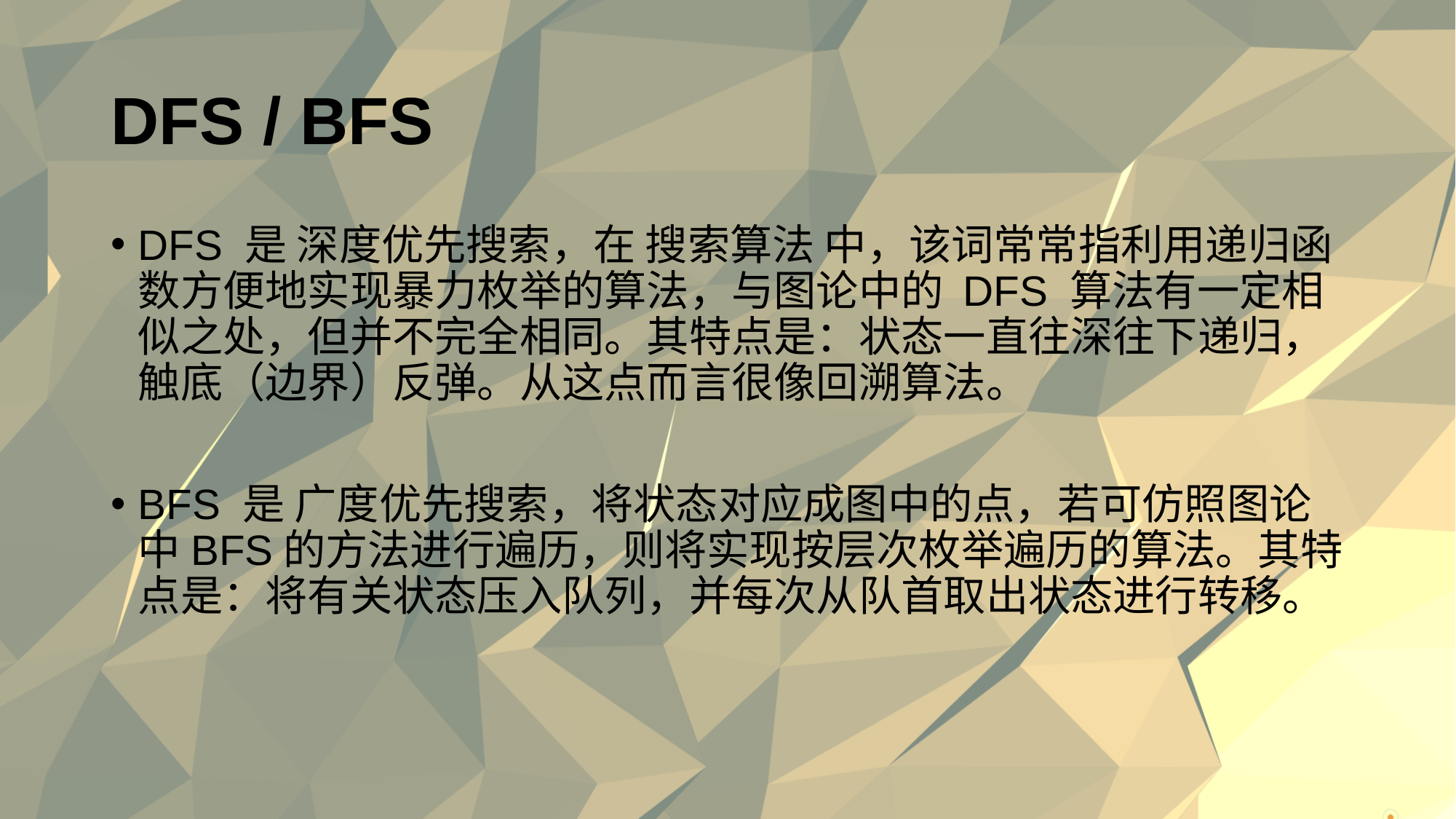

# DFS / BFS
DFS 是 深度优先搜索，在 搜索算法 中，该词常常指利用递归函数方便地实现暴力枚举的算法，与图论中的 DFS 算法有一定相似之处，但并不完全相同。其特点是：状态一直往深往下递归，触底（边界）反弹。从这点而言很像回溯算法。

BFS 是 广度优先搜索，将状态对应成图中的点，若可仿照图论中BFS的方法进行遍历，则将实现按层次枚举遍历的算法。其特点是：将有关状态压入队列，并每次从队首取出状态进行转移。